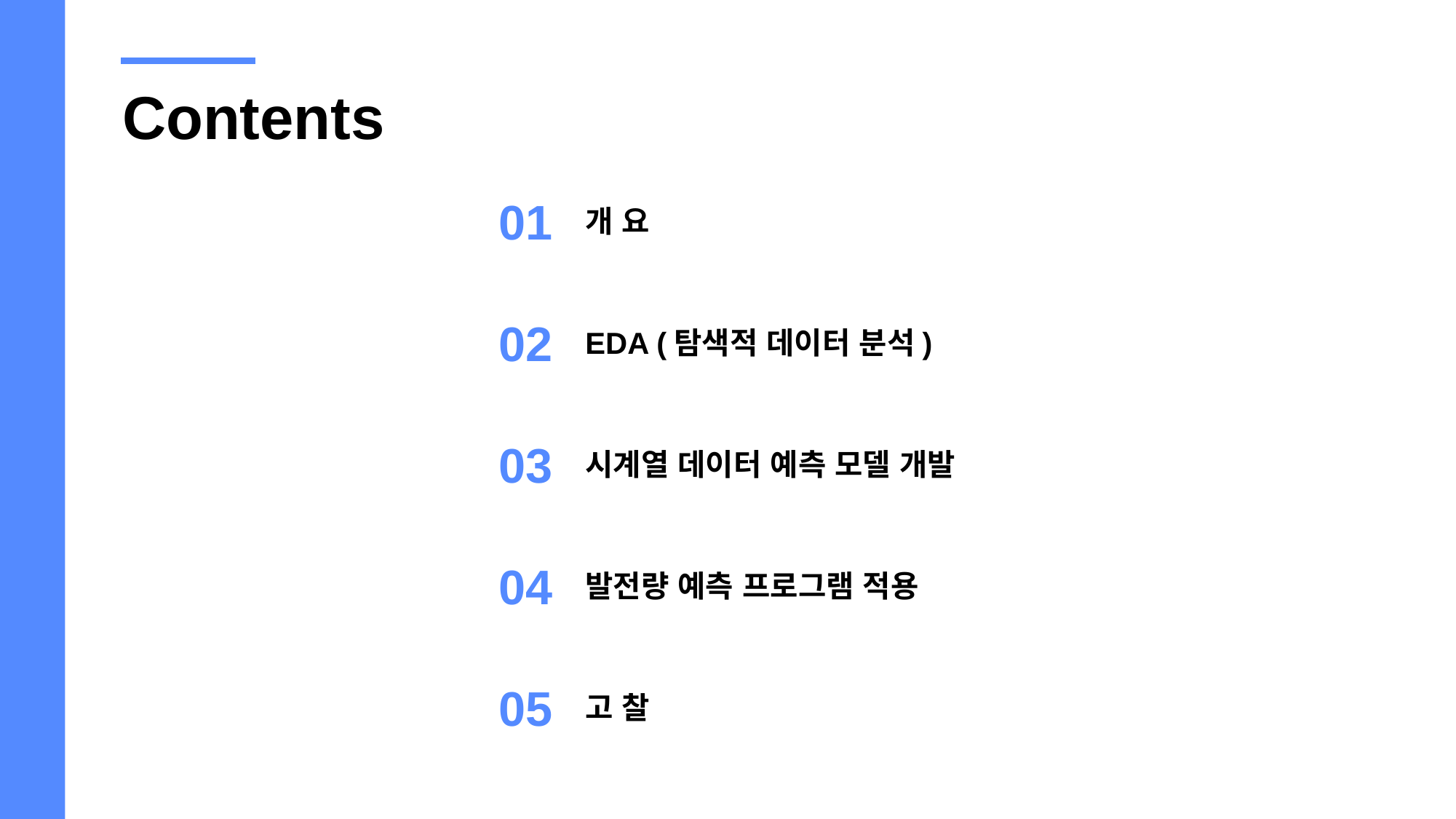

Contents
01
개 요
02
EDA (탐색적 데이터 분석)
03
시계열 데이터 예측 모델 개발
04
발전량 예측 프로그램 적용
05
고 찰